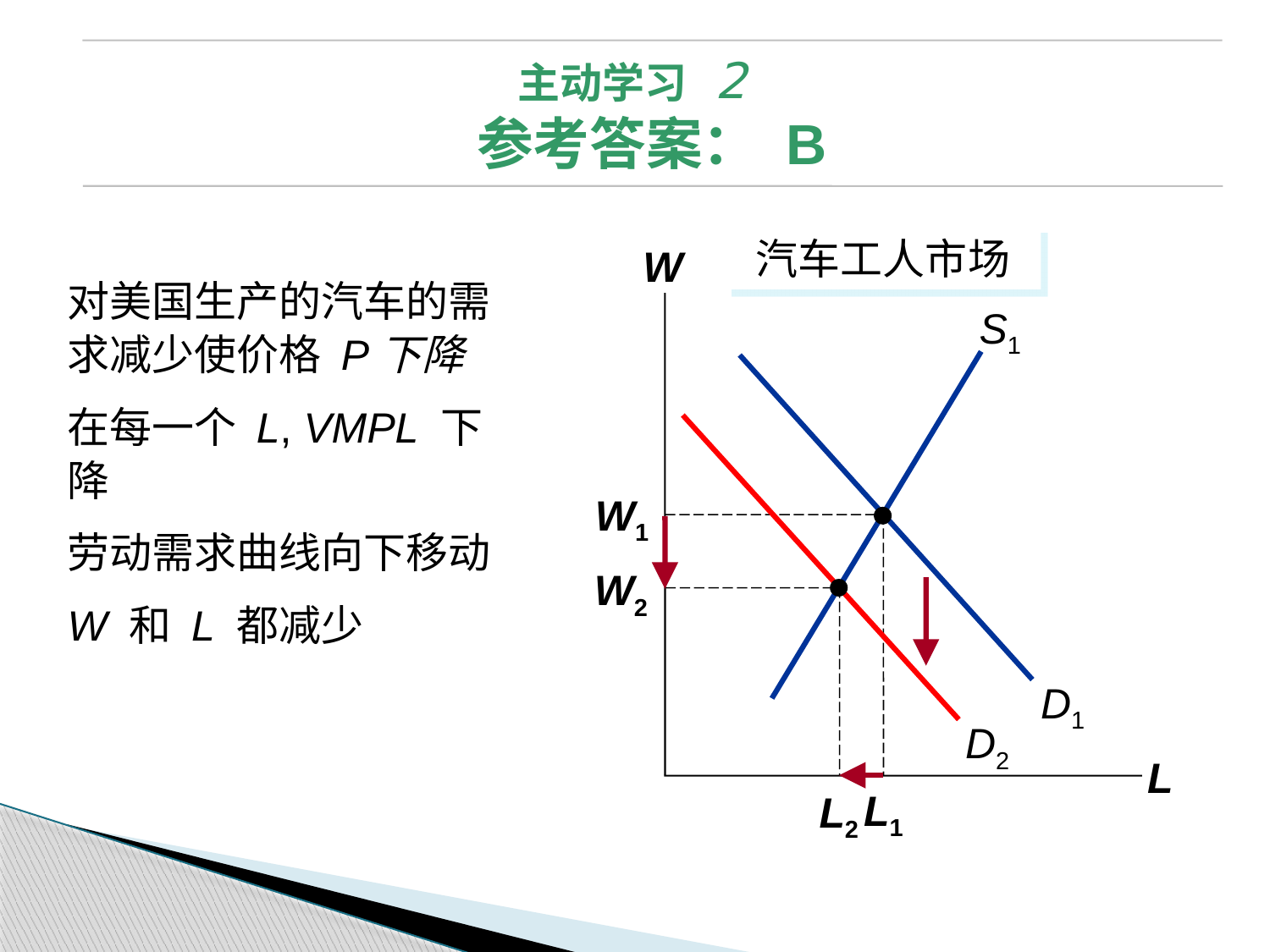

主动学习  2
参考答案： B
汽车工人市场
W

L
对美国生产的汽车的需求减少使价格 P下降
在每一个 L, VMPL 下降
劳动需求曲线向下移动
W 和 L 都减少
S1

D1

D2
W1

L1

W2

L2